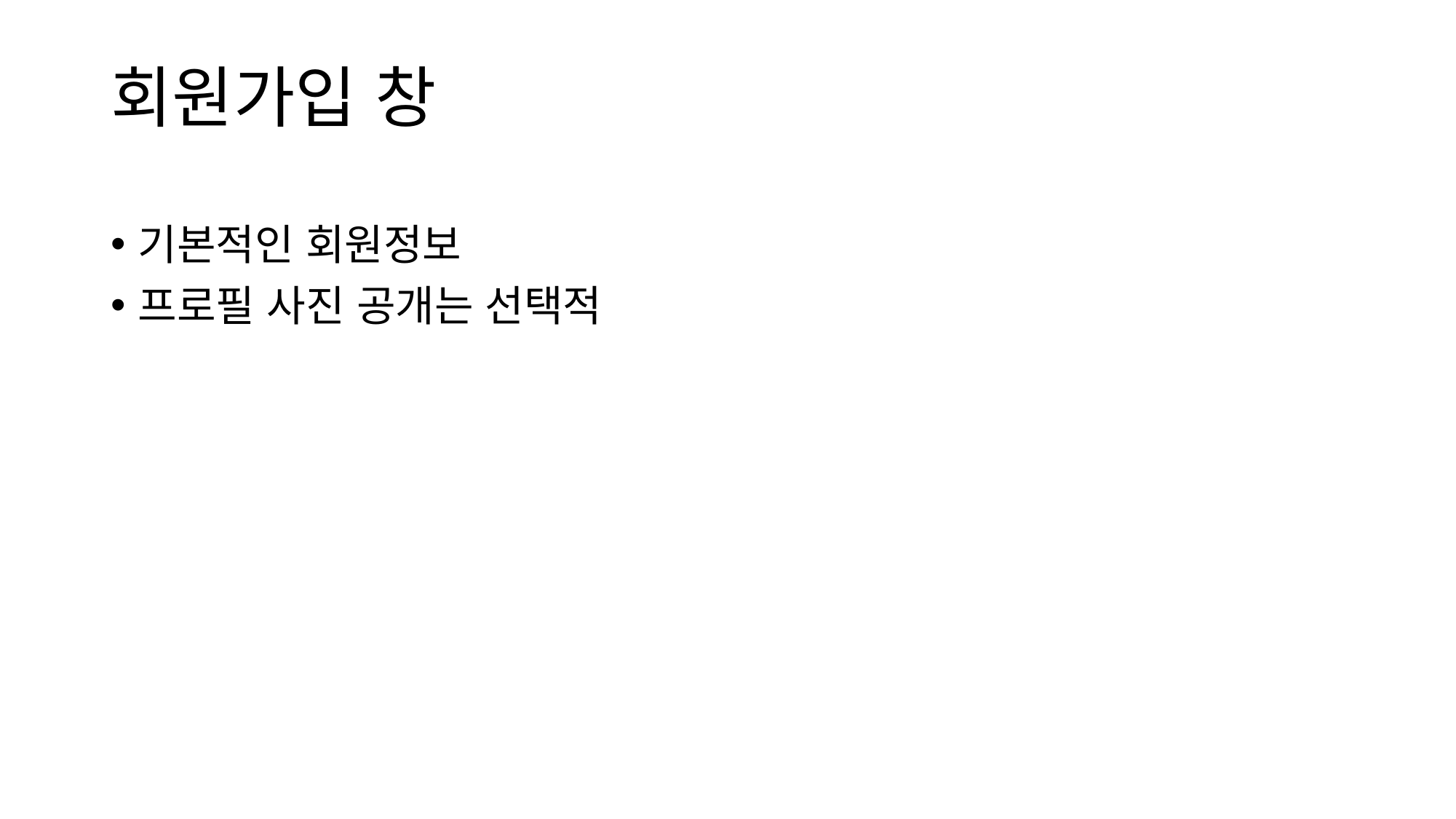

# 회원가입 창
기본적인 회원정보
프로필 사진 공개는 선택적